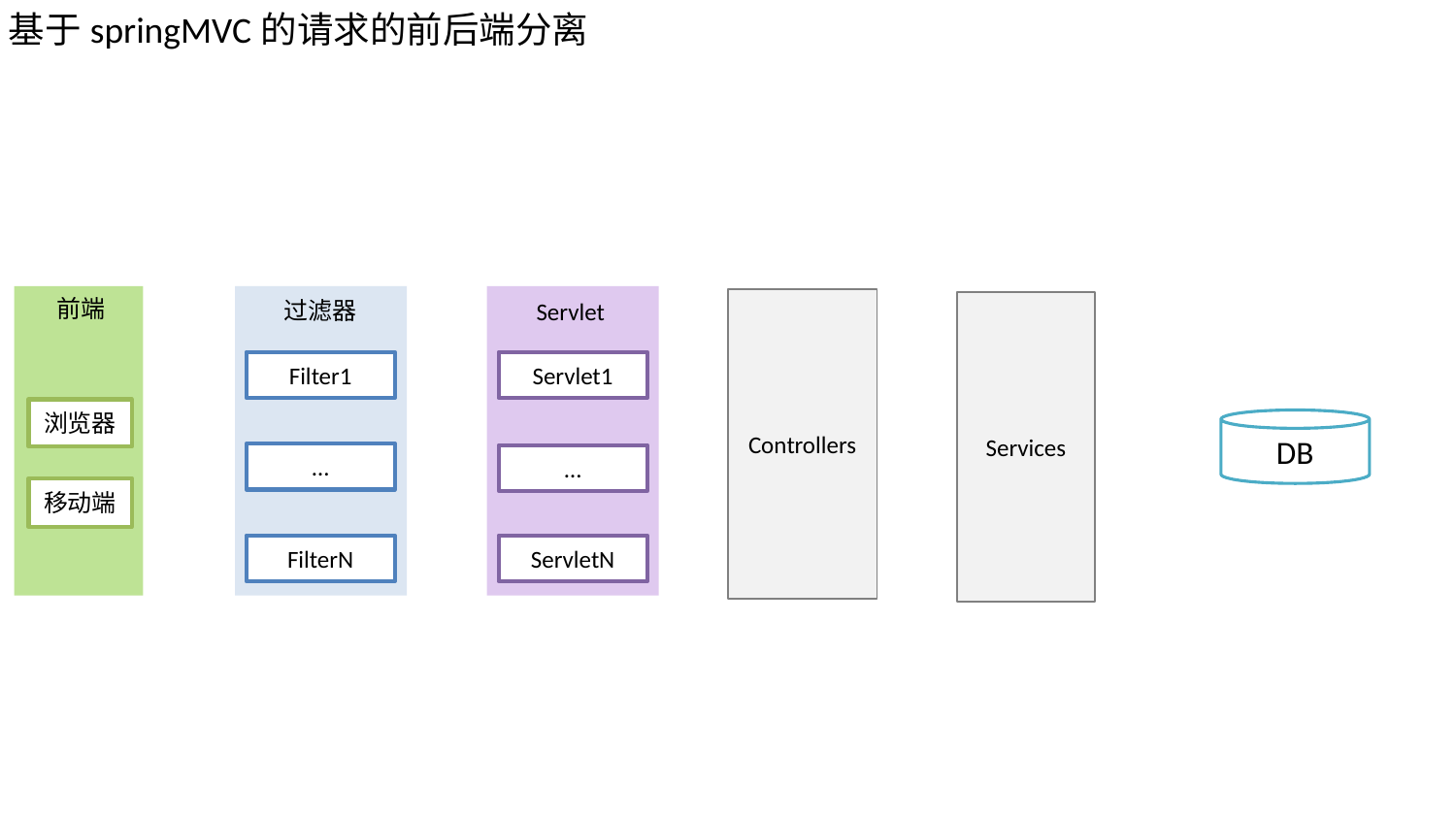

基于springMVC的请求的前后端分离

前端

过滤器
Servlet
Controllers
Services
Filter1
Servlet1
浏览器
DB
…
…
移动端
FilterN
ServletN